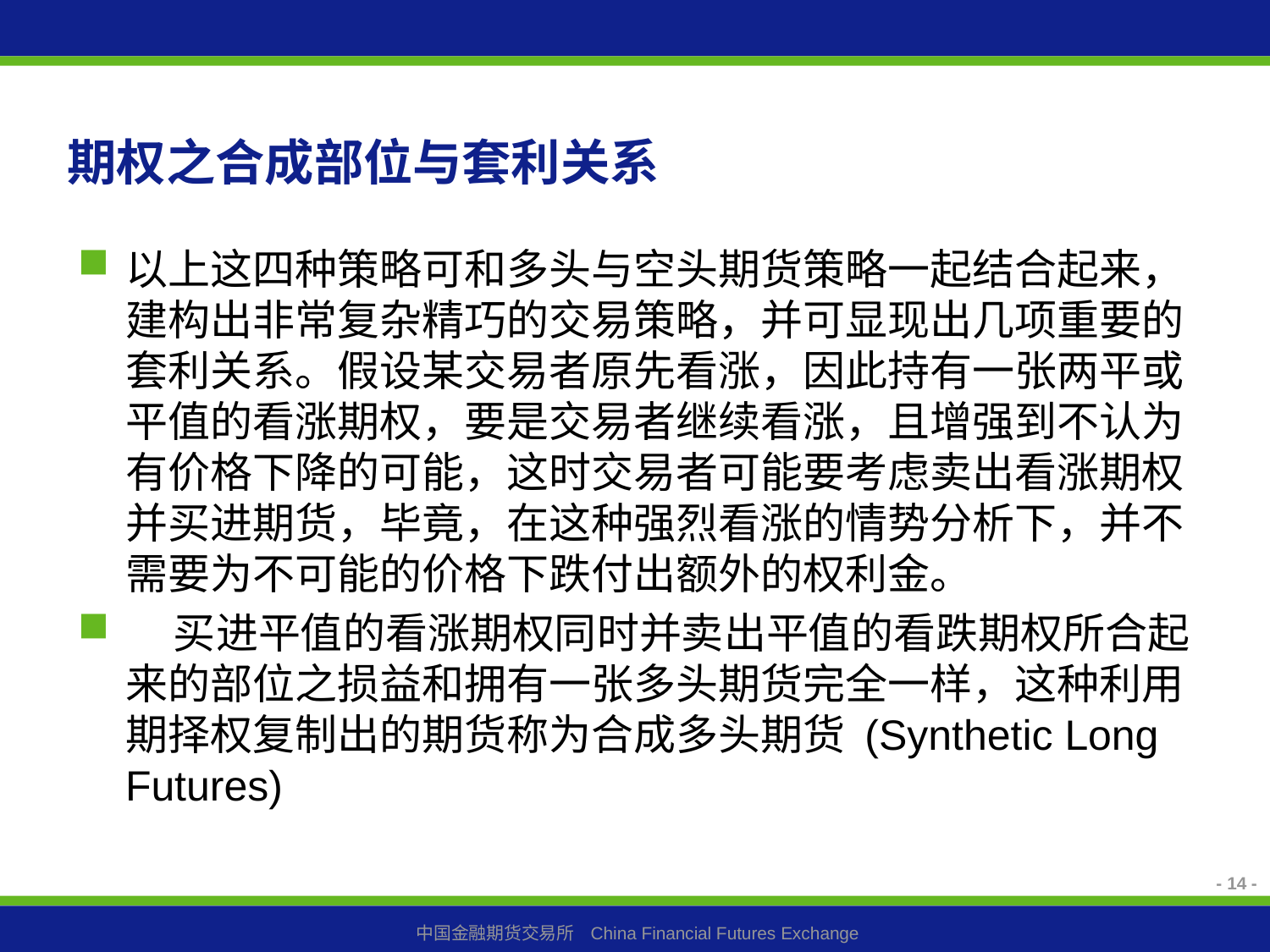

# 期权之合成部位与套利关系
以上这四种策略可和多头与空头期货策略一起结合起来，建构出非常复杂精巧的交易策略，并可显现出几项重要的套利关系。假设某交易者原先看涨，因此持有一张两平或平值的看涨期权，要是交易者继续看涨，且增强到不认为有价格下降的可能，这时交易者可能要考虑卖出看涨期权并买进期货，毕竟，在这种强烈看涨的情势分析下，并不需要为不可能的价格下跌付出额外的权利金。
    买进平值的看涨期权同时并卖出平值的看跌期权所合起来的部位之损益和拥有一张多头期货完全一样，这种利用期择权复制出的期货称为合成多头期货 (Synthetic Long Futures)
- 14 -